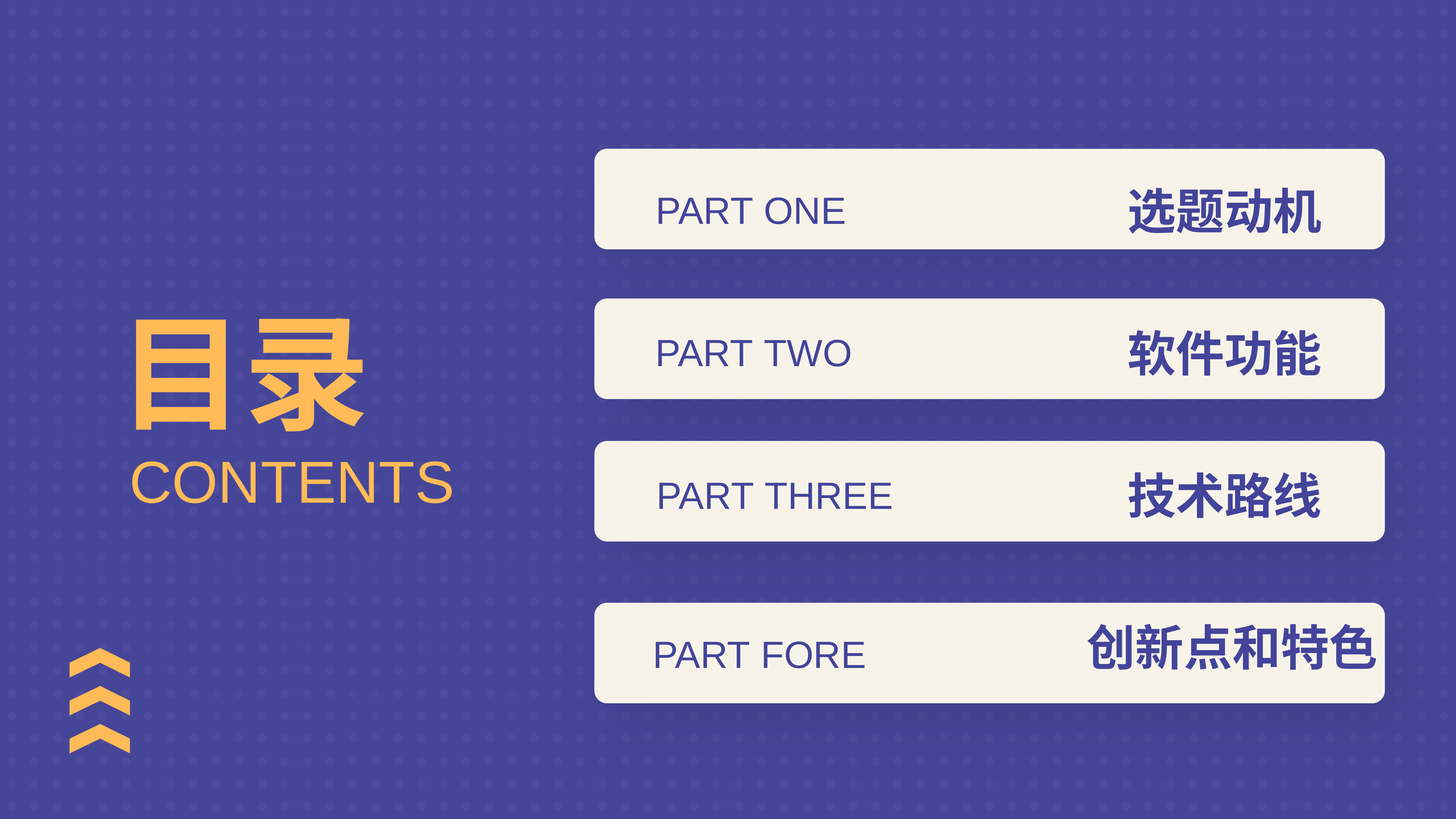

选题动机
PART ONE

软件功能
PART TWO

技术路线
PART THREE
目录
CONTENTS

创新点和特色
PART FORE